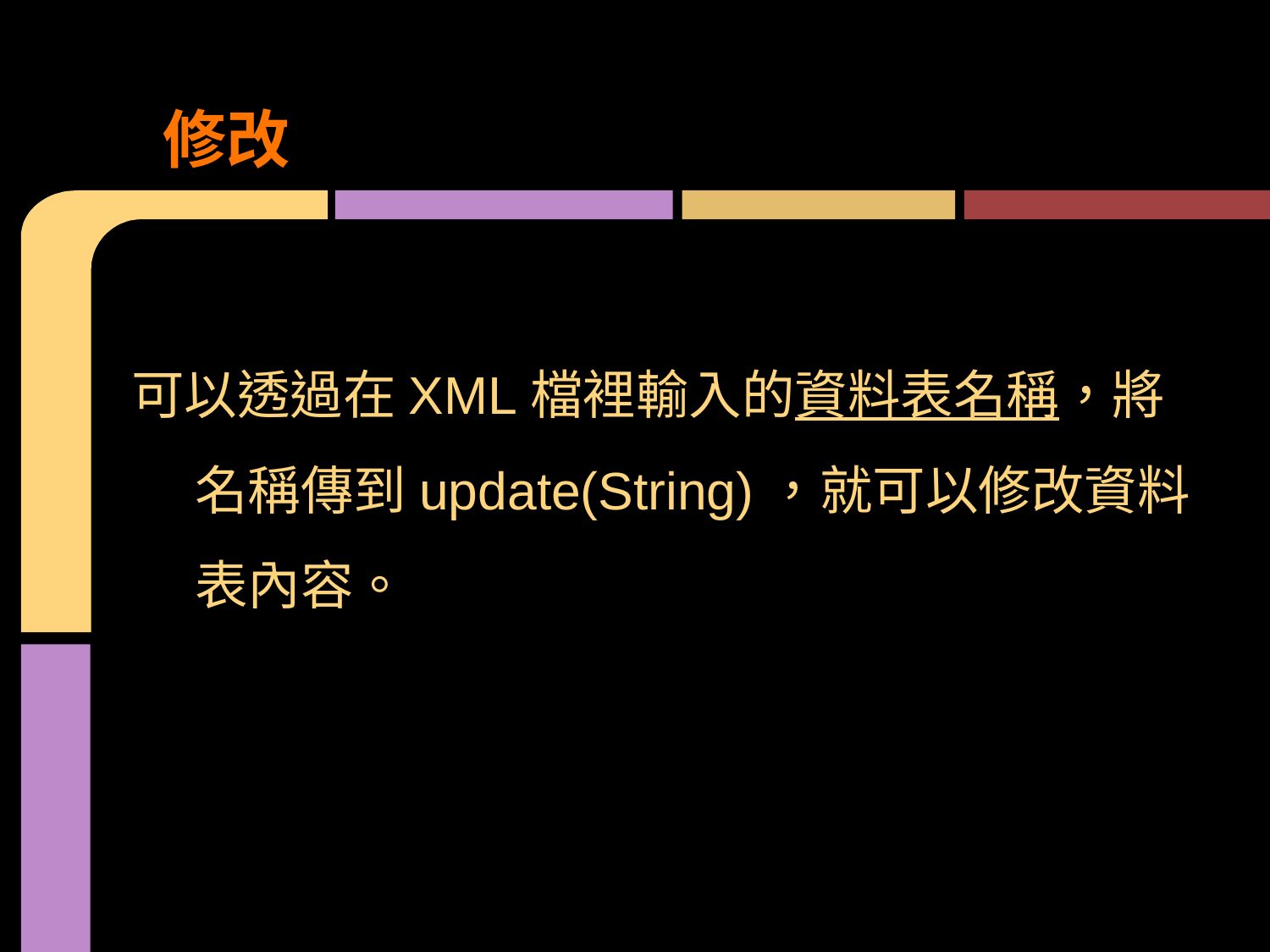

# 修改

可以透過在XML檔裡輸入的資料表名稱，將名稱傳到update(String)，就可以修改資料表內容。